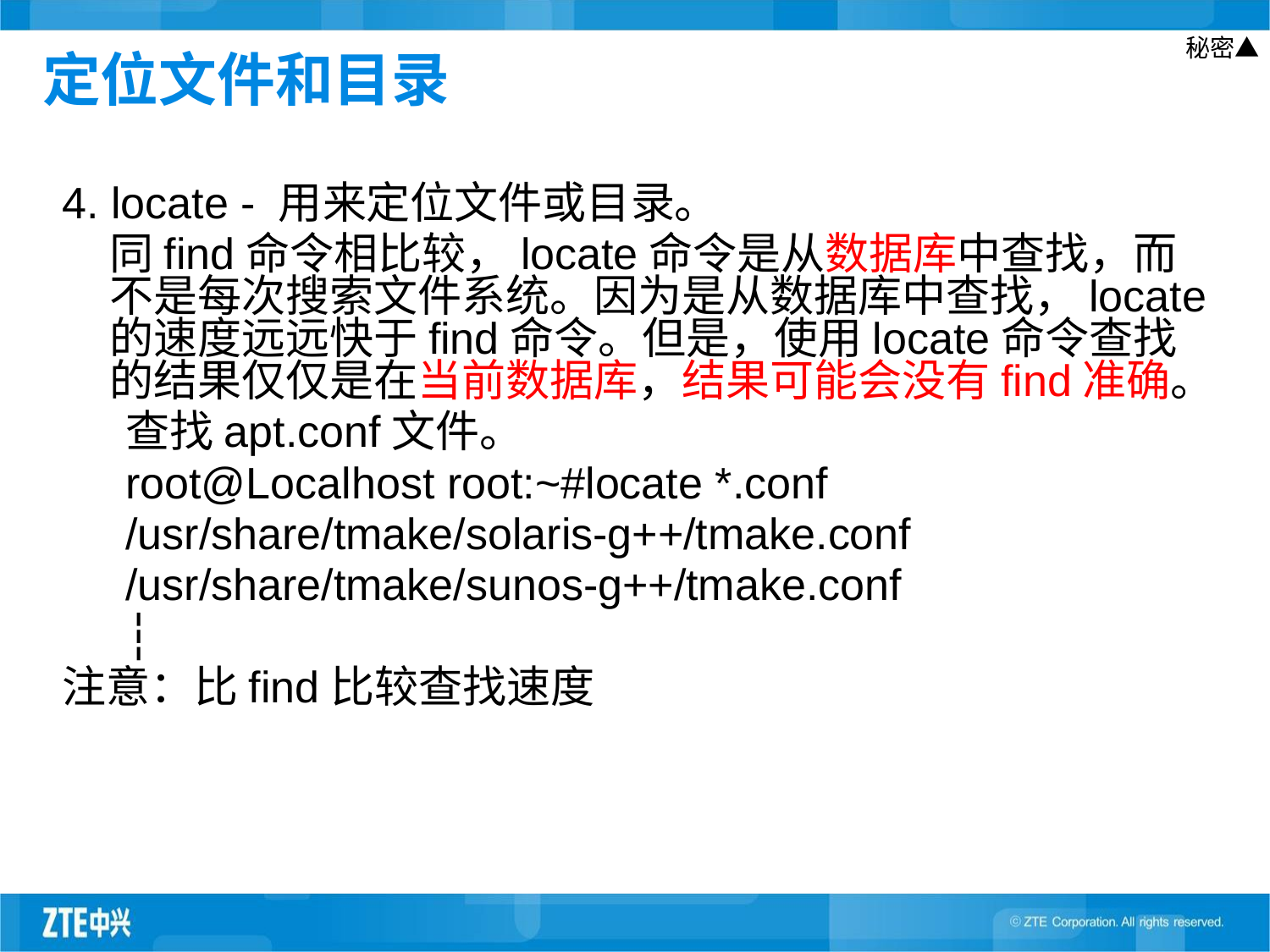

# 定位文件和目录
4. locate - 用来定位文件或目录。
	同find命令相比较，locate命令是从数据库中查找，而不是每次搜索文件系统。因为是从数据库中查找，locate的速度远远快于find命令。但是，使用locate命令查找的结果仅仅是在当前数据库，结果可能会没有find准确。
查找apt.conf文件。
root@Localhost root:~#locate *.conf
/usr/share/tmake/solaris-g++/tmake.conf
/usr/share/tmake/sunos-g++/tmake.conf
┆
注意：比find比较查找速度